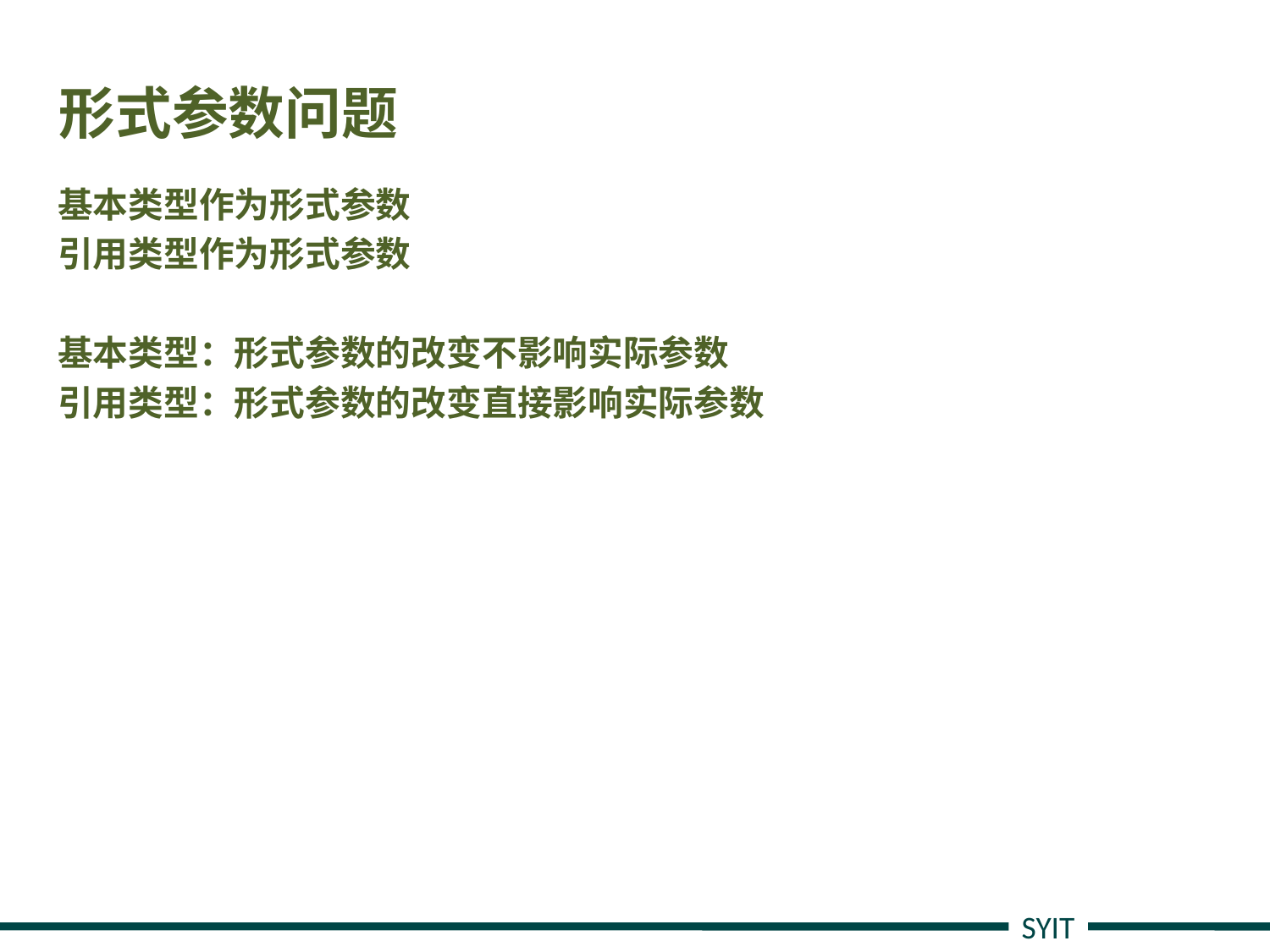

# 形式参数问题
基本类型作为形式参数
引用类型作为形式参数

基本类型：形式参数的改变不影响实际参数
引用类型：形式参数的改变直接影响实际参数
SYIT